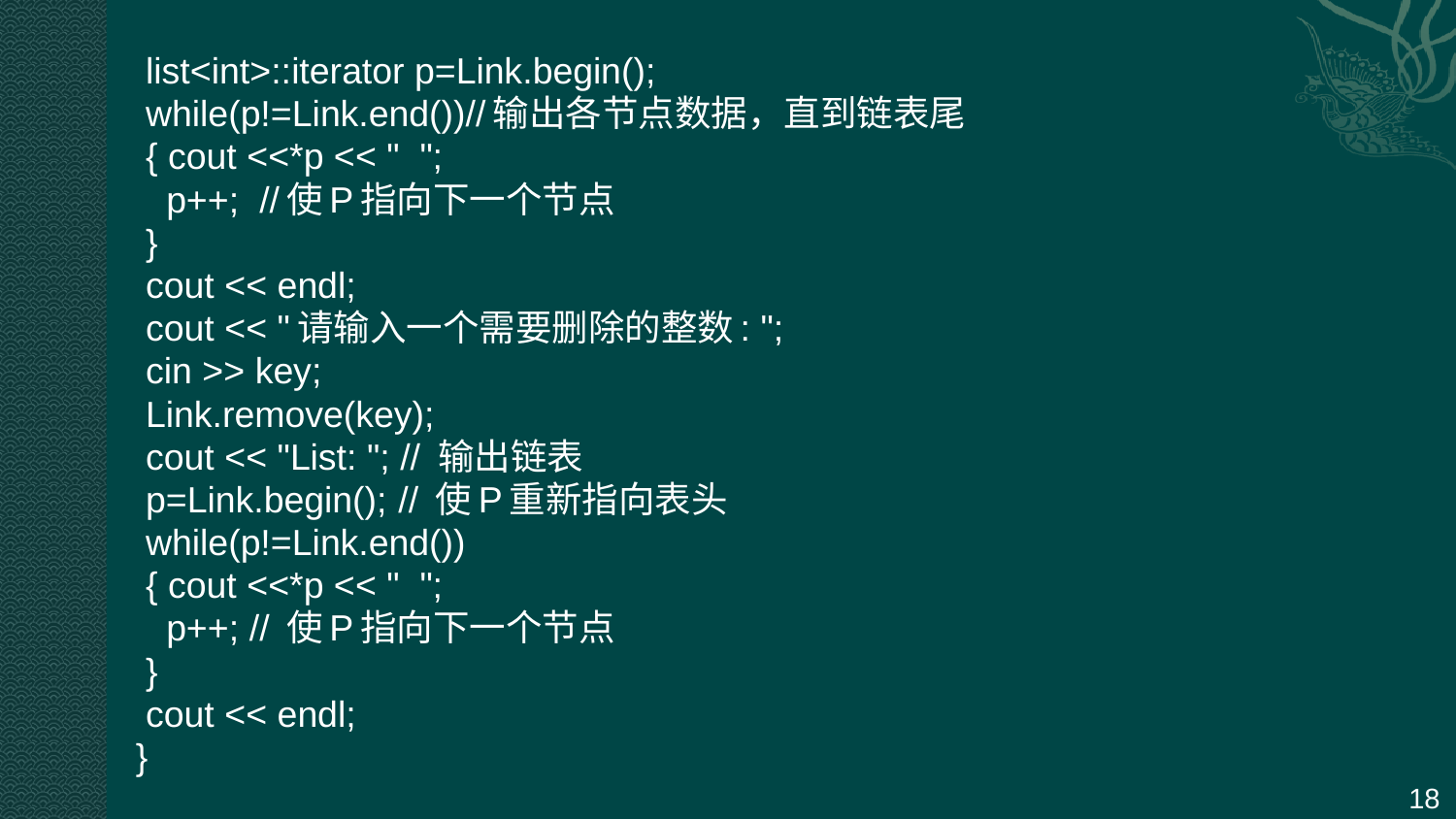

list<int>::iterator p=Link.begin();
 while(p!=Link.end())//输出各节点数据，直到链表尾
 { cout <<*p << "  ";
   p++;  //使P指向下一个节点
 }
 cout << endl;
 cout << "请输入一个需要删除的整数: ";
 cin >> key;
 Link.remove(key);
 cout << "List: "; // 输出链表
 p=Link.begin();	// 使P重新指向表头
 while(p!=Link.end())
 { cout <<*p << "  ";
   p++; // 使P指向下一个节点
 }
 cout << endl;
}
18